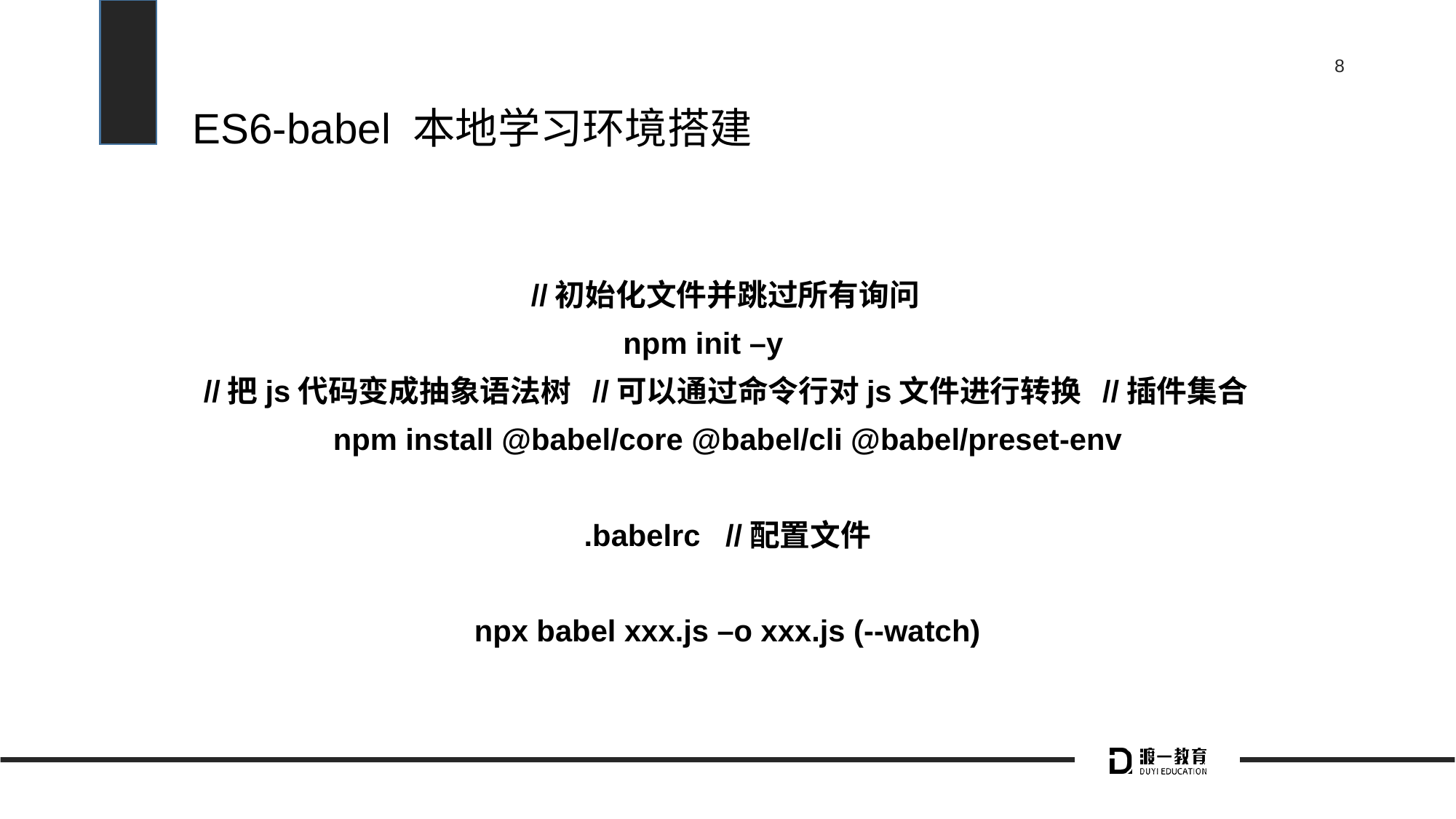

# ES6-babel 本地学习环境搭建

			//初始化文件并跳过所有询问
			           npm init –y
//把js代码变成抽象语法树  //可以通过命令行对js文件进行转换  //插件集合
npm install @babel/core @babel/cli @babel/preset-env

.babelrc   //配置文件

npx babel xxx.js –o xxx.js (--watch)